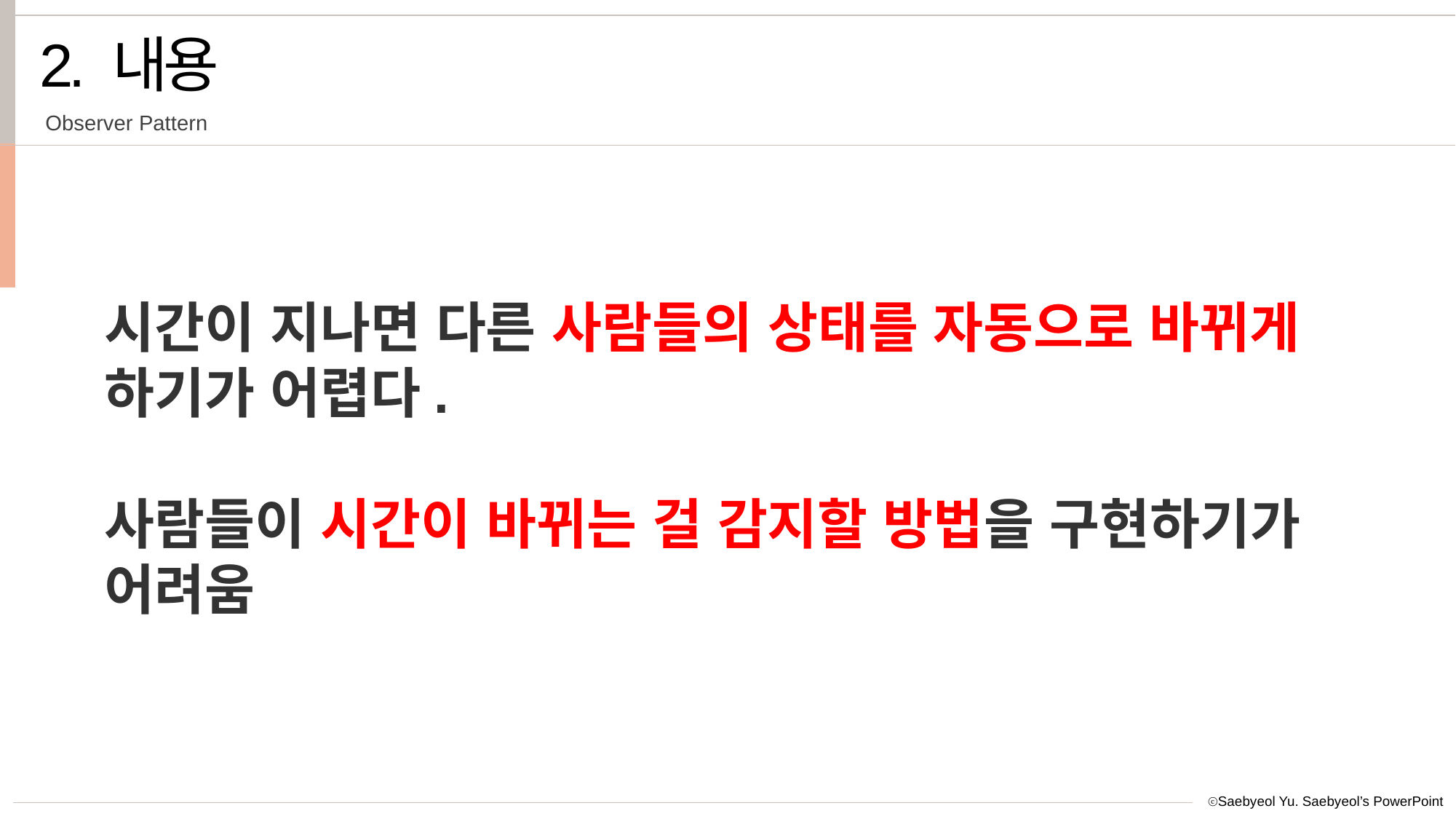

2. 내용
시간이 지나면 다른 사람들의 상태를 자동으로 바뀌게 하기가 어렵다.

사람들이 시간이 바뀌는 걸 감지할 방법을 구현하기가 어려움